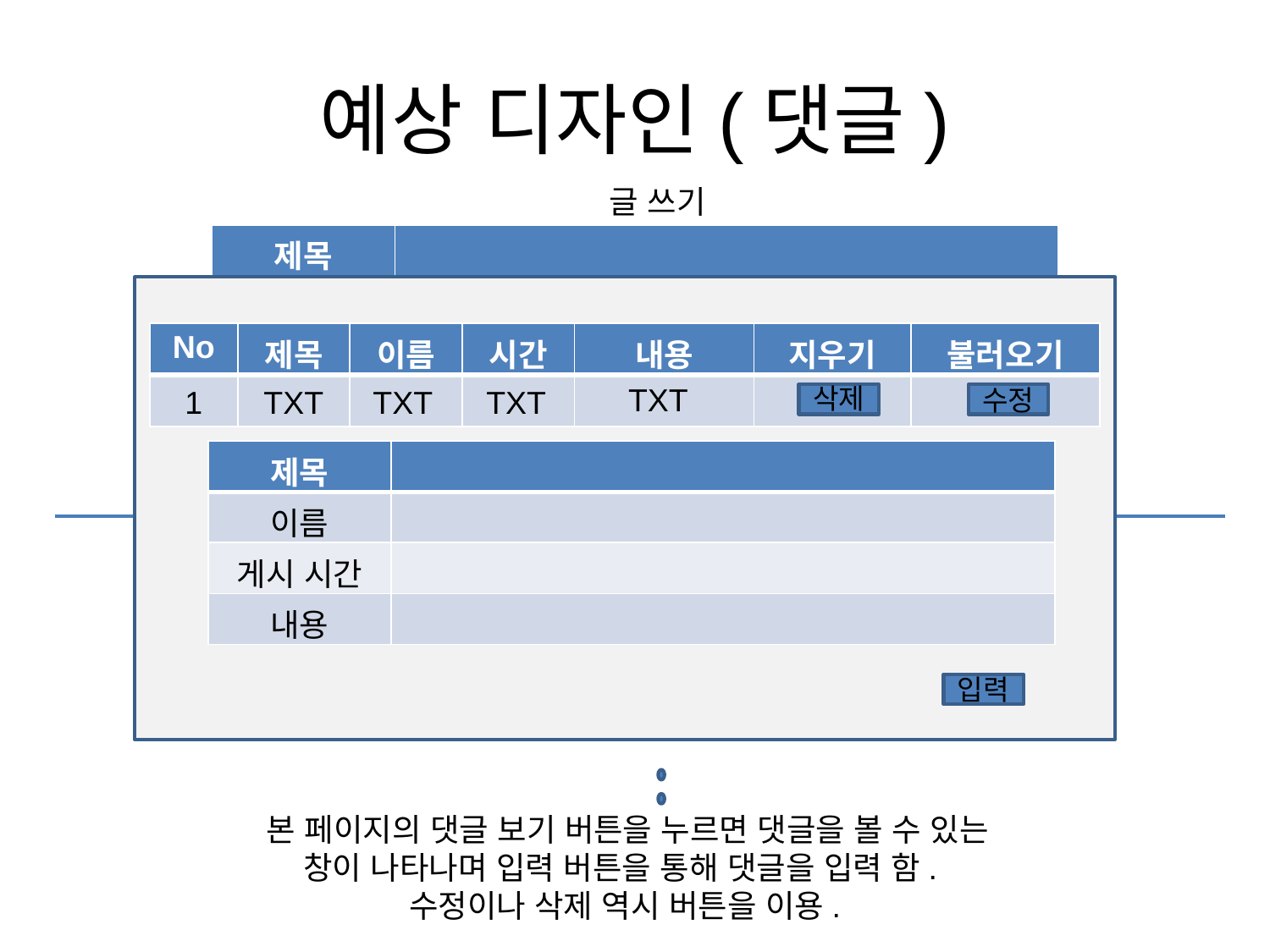

# 예상 디자인(댓글)
글 쓰기
| 제목 |  |
| --- | --- |
| 이름 |  |
| 게시 시간 |  |
| 내용 |  |

| No | 제목 | 이름 | 시간 | 내용 | 지우기 | 불러오기 |
| --- | --- | --- | --- | --- | --- | --- |
|  |  |  |  |  |  |  |
TXT
삭제
1
TXT
TXT
TXT
수정

수정
| 제목 |  |
| --- | --- |
| 이름 |  |
| 게시 시간 |  |
| 내용 |  |
Board List
| No | 제목 | 이름 | 시간 | 내용 | 지우기 | 불러오기 | 댓글보기 |
| --- | --- | --- | --- | --- | --- | --- | --- |
|  |  |  |  |  |  |  |  |
TXT
1
TXT
TXT
TXT
입력

 본 페이지의 댓글 보기 버튼을 누르면 댓글을 볼 수 있는
창이 나타나며 입력 버튼을 통해 댓글을 입력 함.
수정이나 삭제 역시 버튼을 이용.